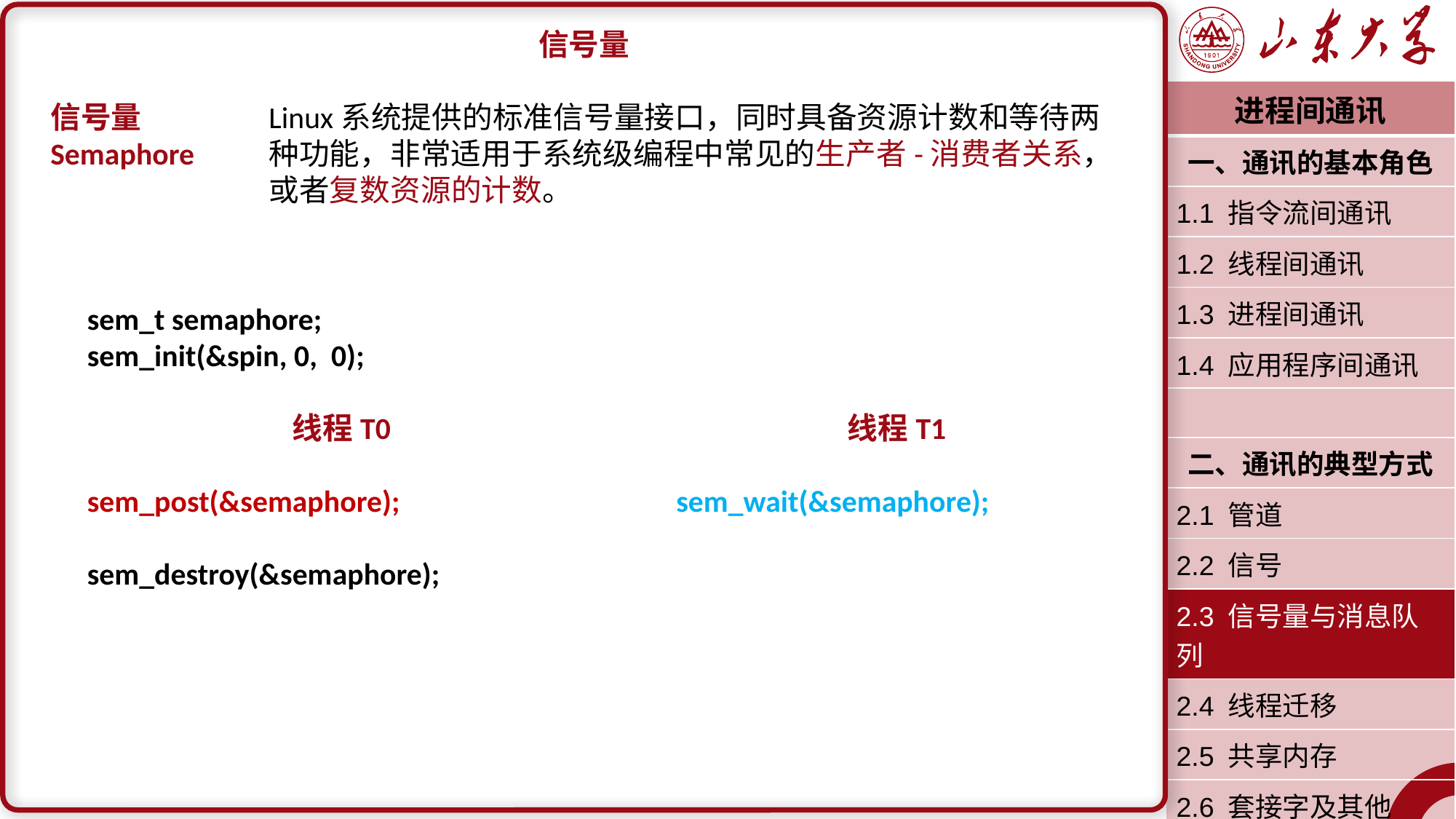

信号量

信号量		Linux系统提供的标准信号量接口，同时具备资源计数和等待两Semaphore	种功能，非常适用于系统级编程中常见的生产者-消费者关系，		或者复数资源的计数。

| 进程间通讯 |
| --- |
| 一、通讯的基本角色 |
| 1.1 指令流间通讯 |
| 1.2 线程间通讯 |
| 1.3 进程间通讯 |
| 1.4 应用程序间通讯 |
|  |
| 二、通讯的典型方式 |
| 2.1 管道 |
| 2.2 信号 |
| 2.3 信号量与消息队列 |
| 2.4 线程迁移 |
| 2.5 共享内存 |
| 2.6 套接字及其他 |
| 潘润宇 2023.06 |
sem_t semaphore;
sem_init(&spin, 0,  0);

线程T0

sem_post(&semaphore);

sem_destroy(&semaphore);

线程T1

sem_wait(&semaphore);